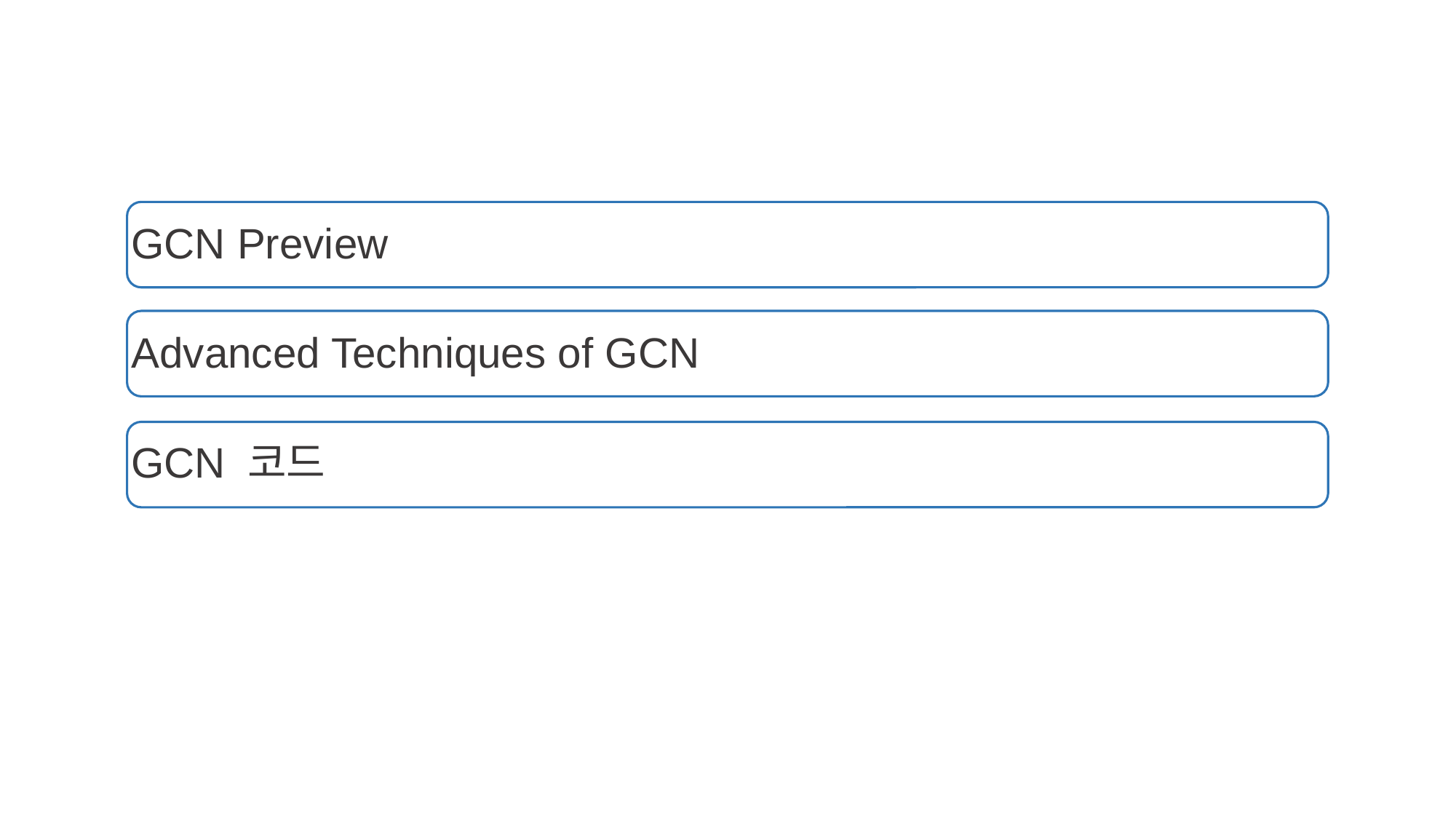

GCN Preview
Advanced Techniques of GCN
GCN 코드